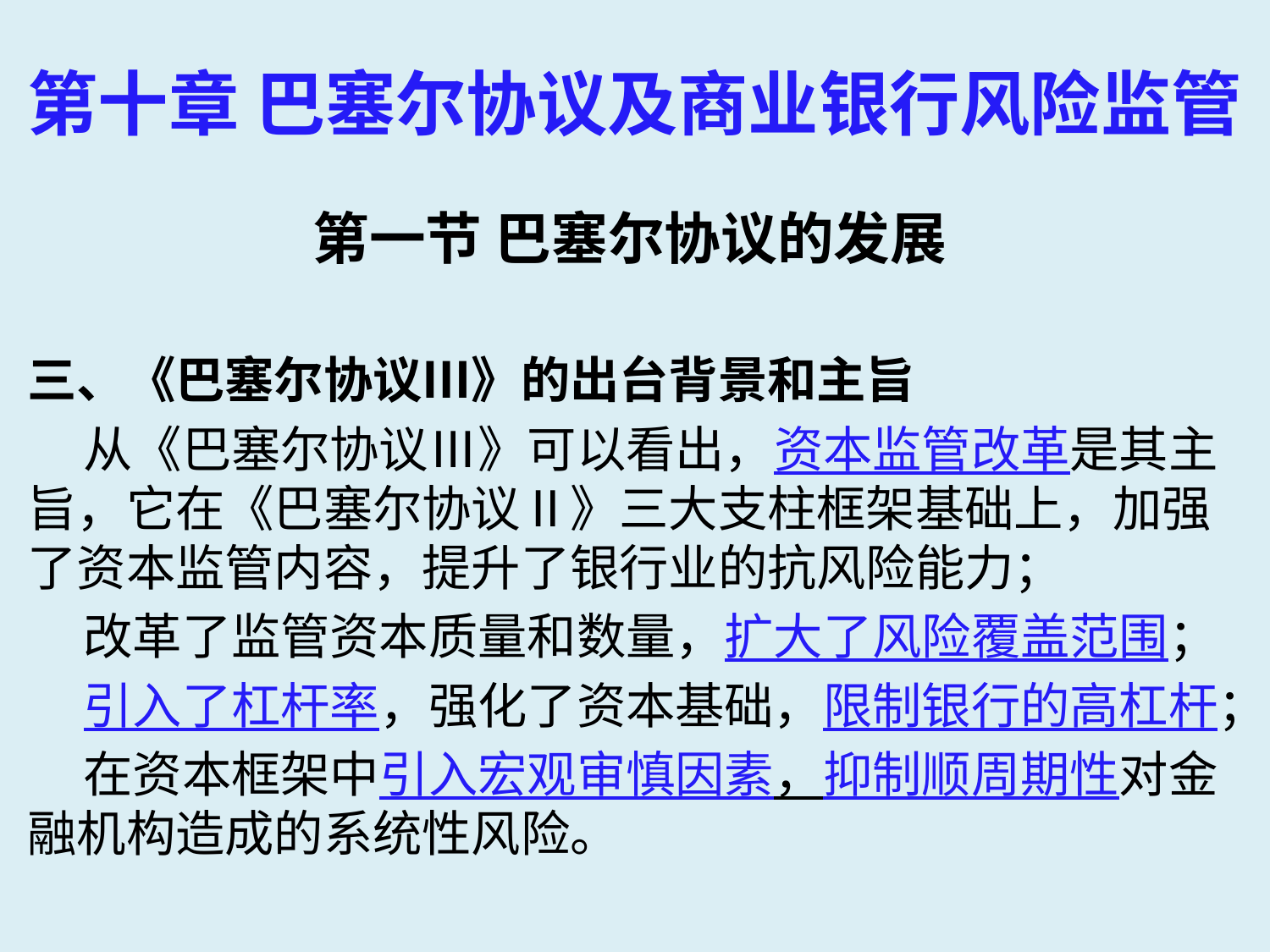

# 第十章 巴塞尔协议及商业银行风险监管
第一节 巴塞尔协议的发展

三、《巴塞尔协议Ⅲ》的出台背景和主旨
    从《巴塞尔协议Ⅲ》可以看出，资本监管改革是其主旨，它在《巴塞尔协议Ⅱ》三大支柱框架基础上，加强了资本监管内容，提升了银行业的抗风险能力；
    改革了监管资本质量和数量，扩大了风险覆盖范围；
    引入了杠杆率，强化了资本基础，限制银行的高杠杆；
    在资本框架中引入宏观审慎因素，抑制顺周期性对金融机构造成的系统性风险。
9